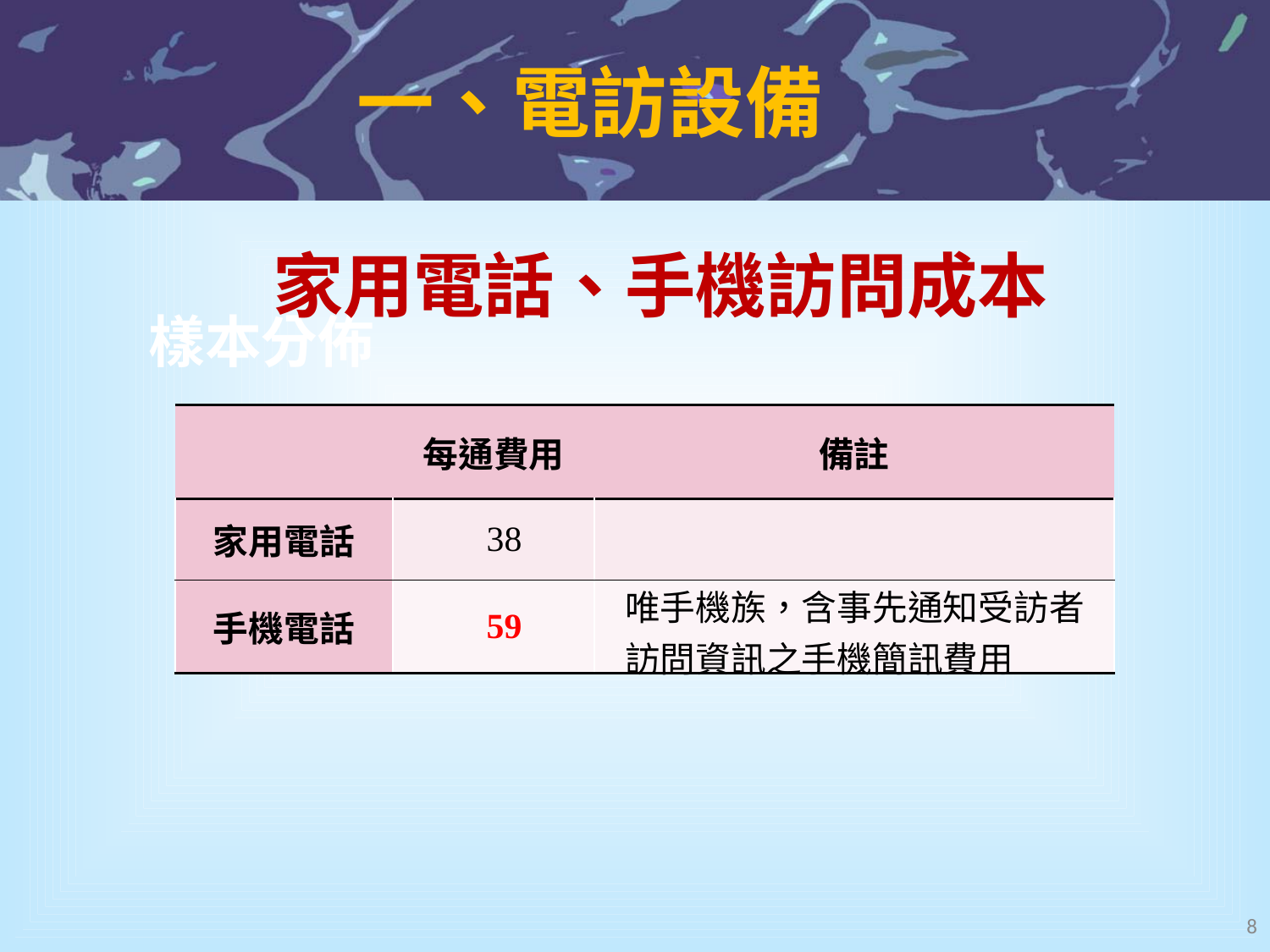

# 一、電訪設備
家用電話、手機訪問成本
樣本分佈
|  | 每通費用 | 備註 |
| --- | --- | --- |
| 家用電話 | 38 |  |
| 手機電話 | 59 | 唯手機族，含事先通知受訪者訪問資訊之手機簡訊費用 |
8